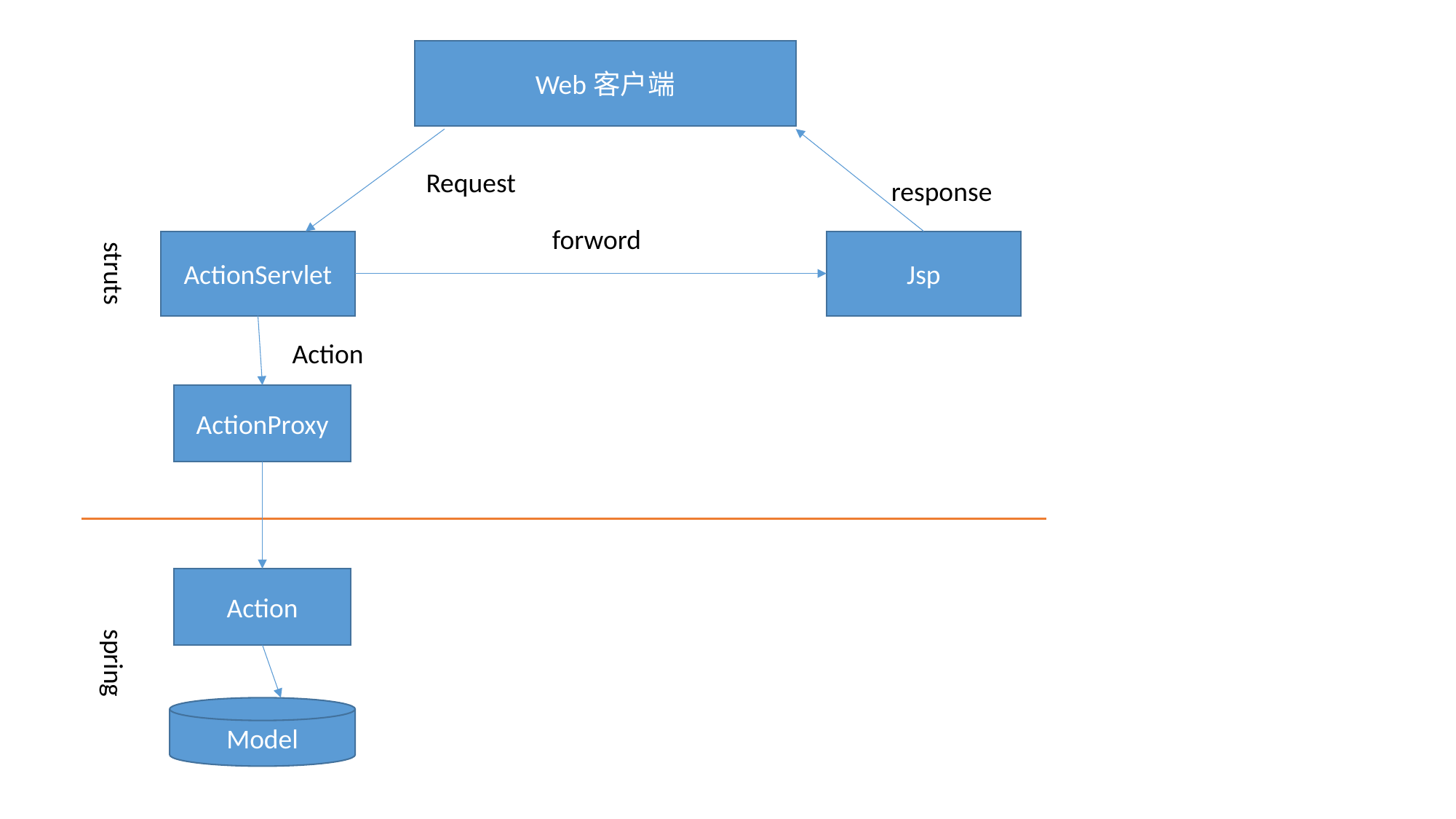

Web客户端
Request
response
forword
struts
ActionServlet
Jsp
Action
ActionProxy
Action
spring
Model